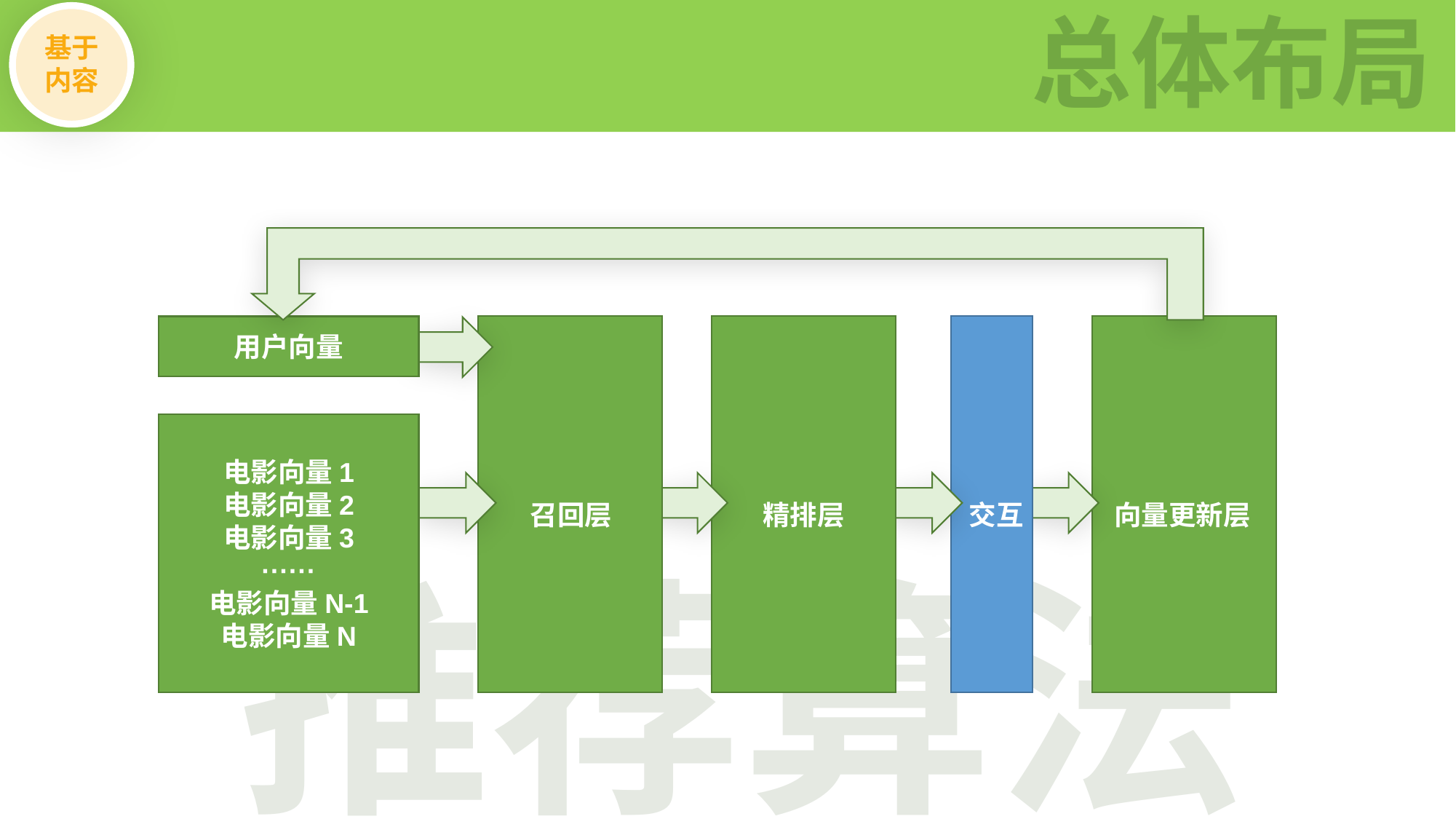

总体布局

基于
内容

用户向量

电影向量1
电影向量2
电影向量3
······
电影向量N-1
电影向量N

召回层
精排层
交互
向量更新层
推荐算法

前端
HTTP
服务器
连接